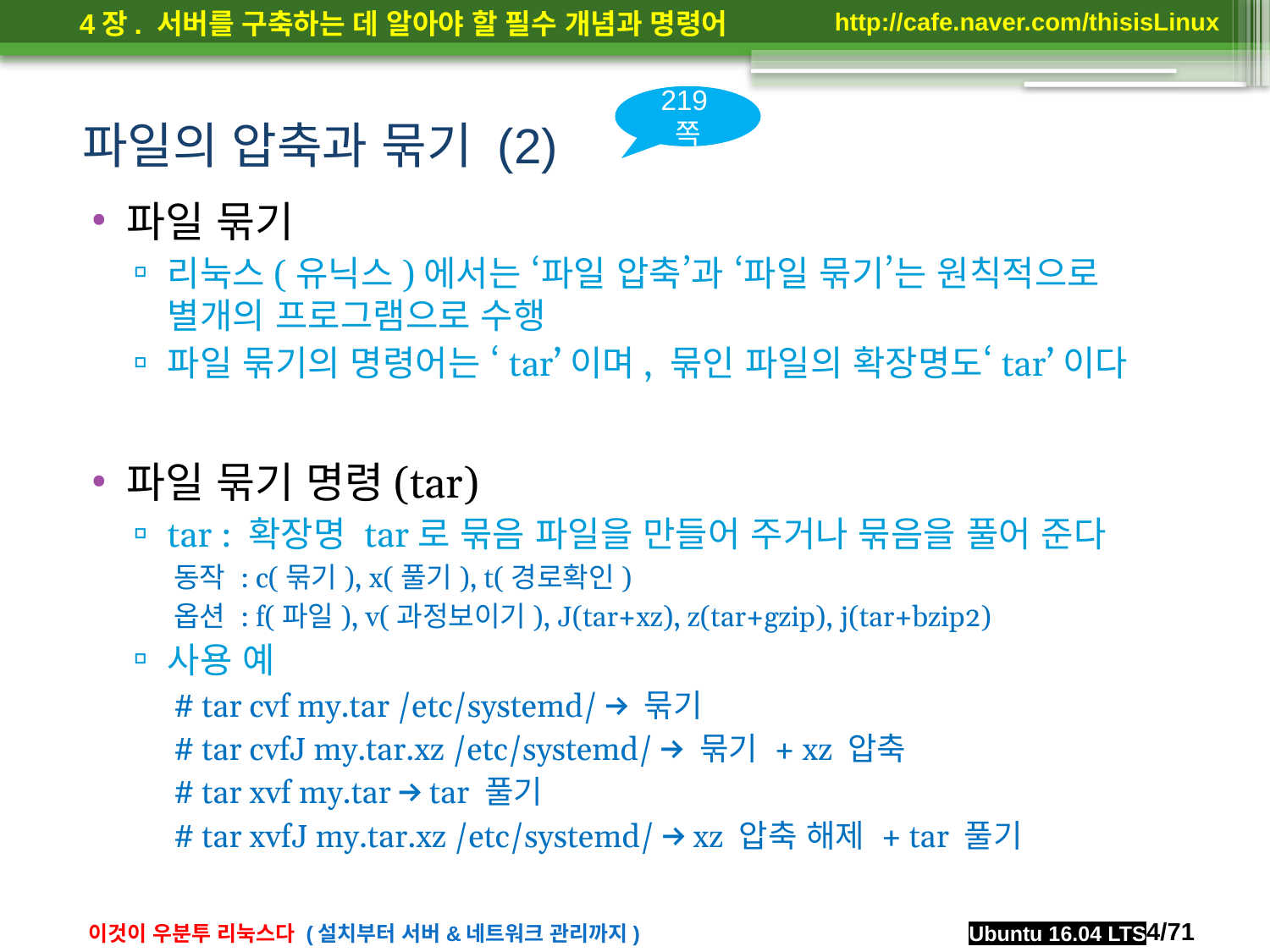

219쪽
# 파일의 압축과 묶기 (2)
파일 묶기
리눅스(유닉스)에서는 ‘파일 압축’과 ‘파일 묶기’는 원칙적으로 별개의 프로그램으로 수행
파일 묶기의 명령어는 ‘tar’이며, 묶인 파일의 확장명도‘tar’이다

파일 묶기 명령(tar)
tar : 확장명 tar로 묶음 파일을 만들어 주거나 묶음을 풀어 준다
동작 : c(묶기), x(풀기), t(경로확인)
옵션 : f(파일), v(과정보이기), J(tar+xz), z(tar+gzip), j(tar+bzip2)
사용 예
# tar cvf my.tar /etc/systemd/ → 묶기
# tar cvfJ my.tar.xz /etc/systemd/ → 묶기 + xz 압축
# tar xvf my.tar → tar 풀기
# tar xvfJ my.tar.xz /etc/systemd/ → xz 압축 해제 + tar 풀기